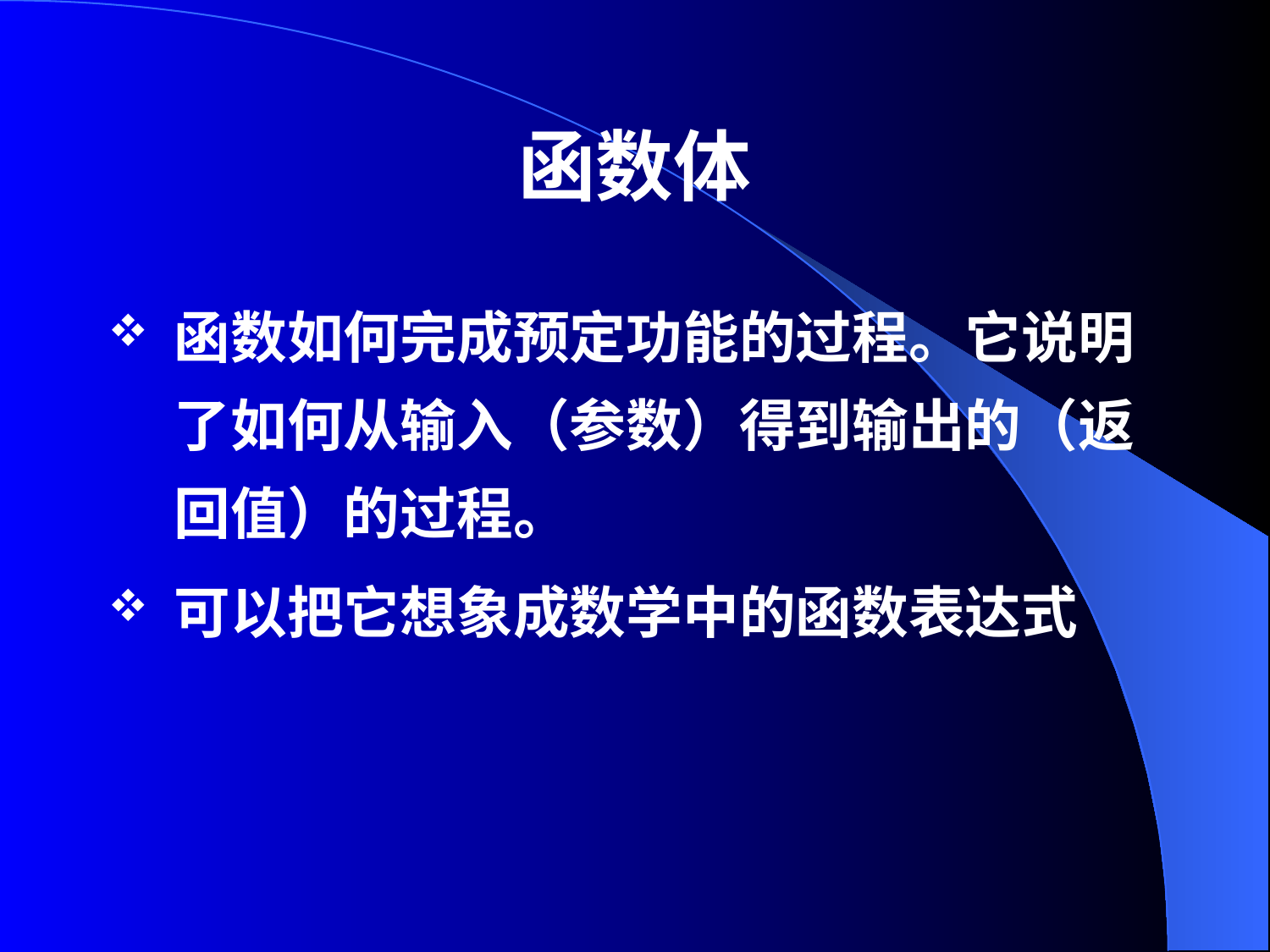

# 函数体
函数如何完成预定功能的过程。它说明了如何从输入（参数）得到输出的（返回值）的过程。
可以把它想象成数学中的函数表达式